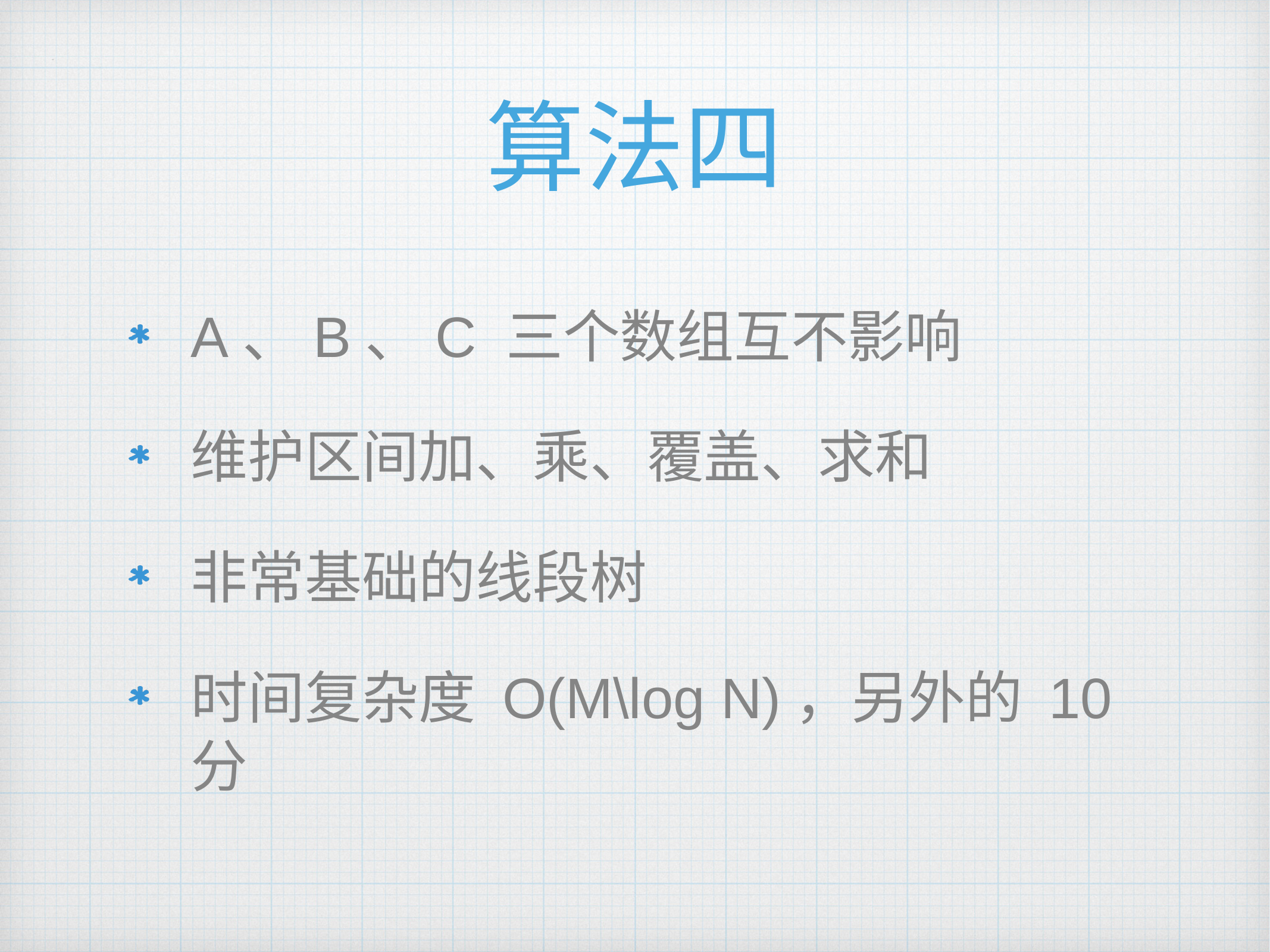

# 算法四
A、B、C 三个数组互不影响
维护区间加、乘、覆盖、求和
非常基础的线段树
时间复杂度 O(M\log N)，另外的 10 分